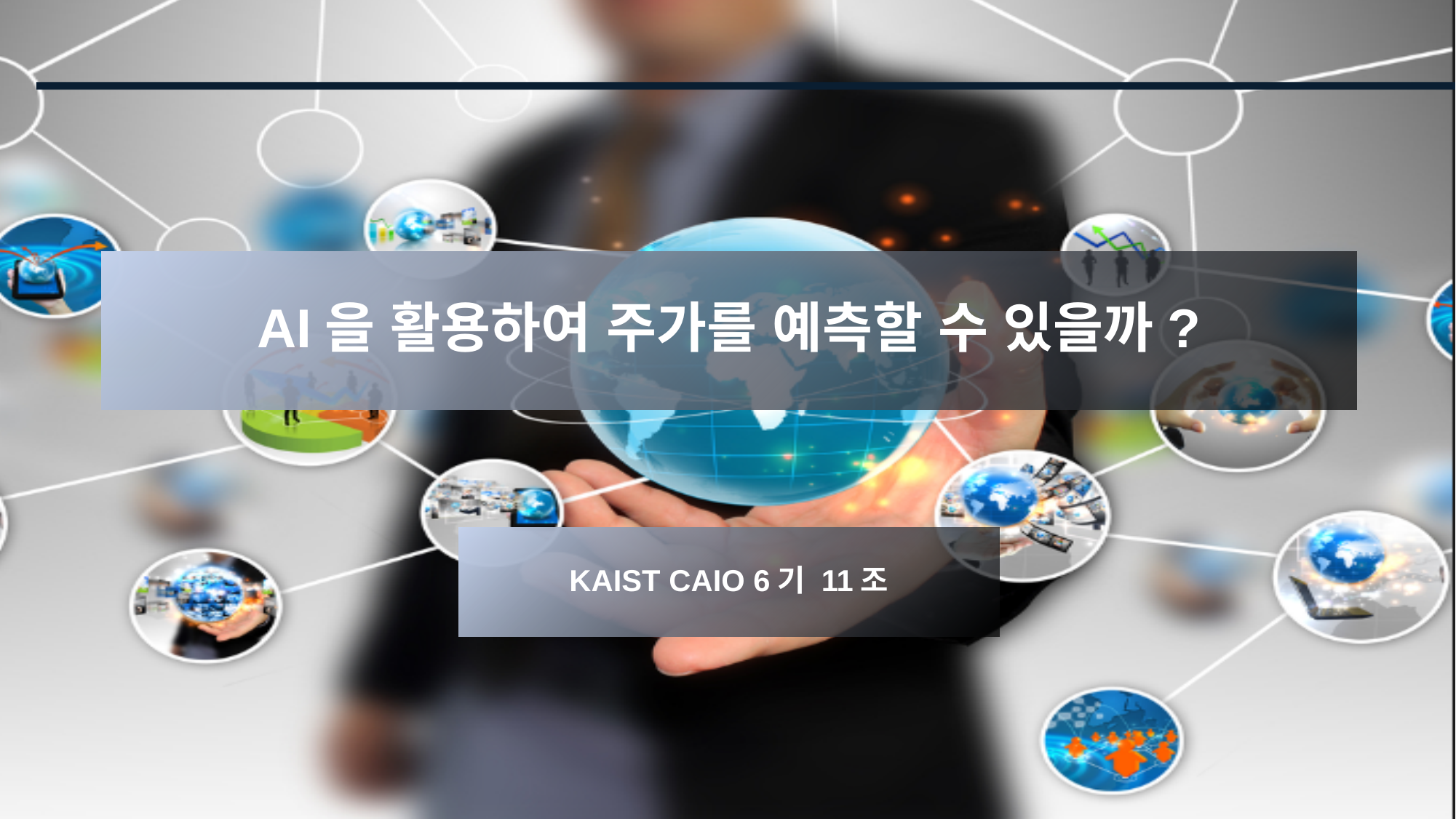

# AI을 활용하여 주가를 예측할 수 있을까?
KAIST CAIO 6기 11조